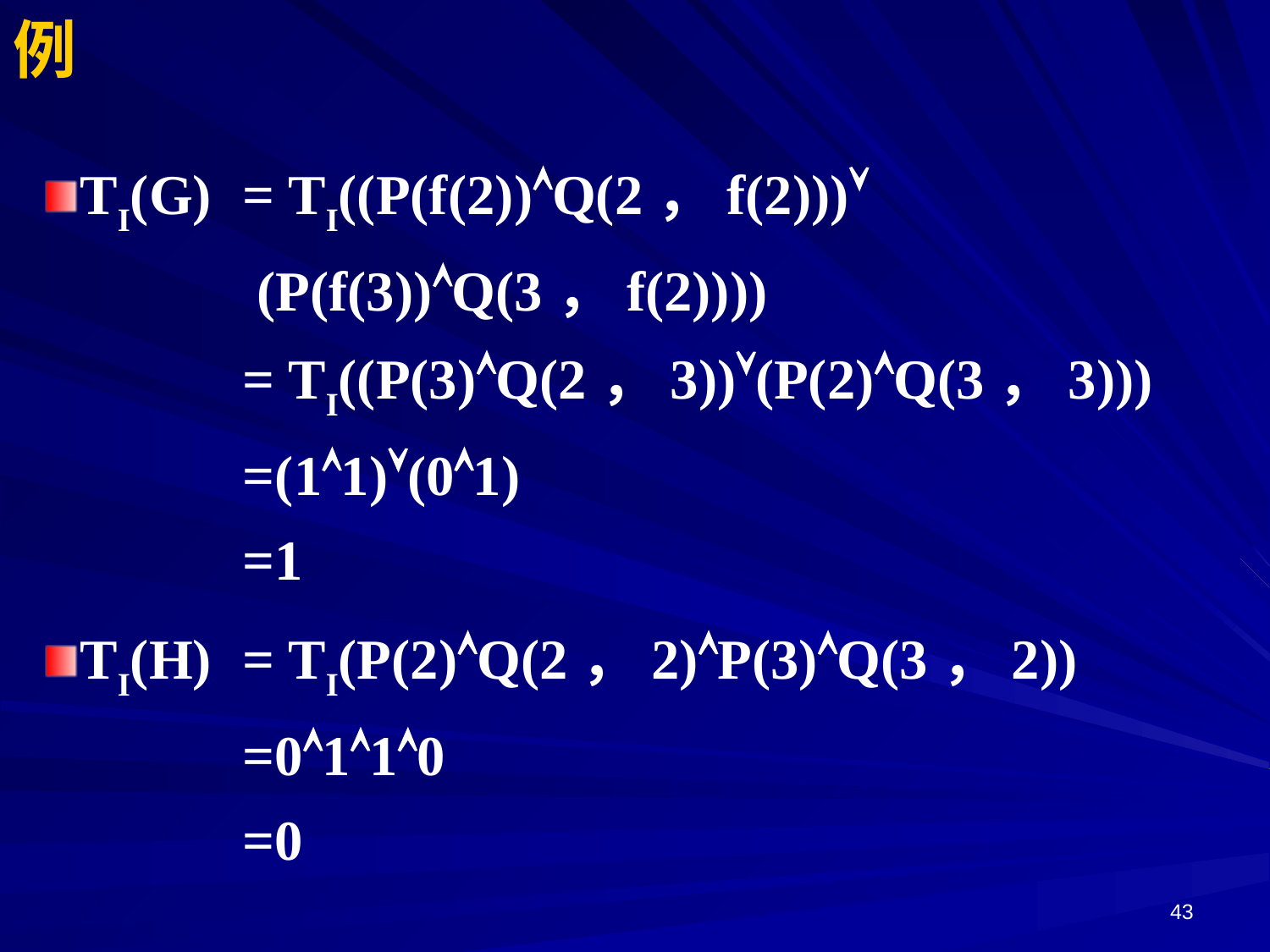

# 例
TI(G)	= TI((P(f(2))∧Q(2，f(2)))∨ 				 (P(f(3))∧Q(3，f(2))))
	= TI((P(3)∧Q(2，3))∨(P(2)∧Q(3，3)))
	=(1∧1)∨(0∧1)
	=1
TI(H)	= TI(P(2)∧Q(2，2)∧P(3)∧Q(3，2))
	=0∧1∧1∧0
	=0
43